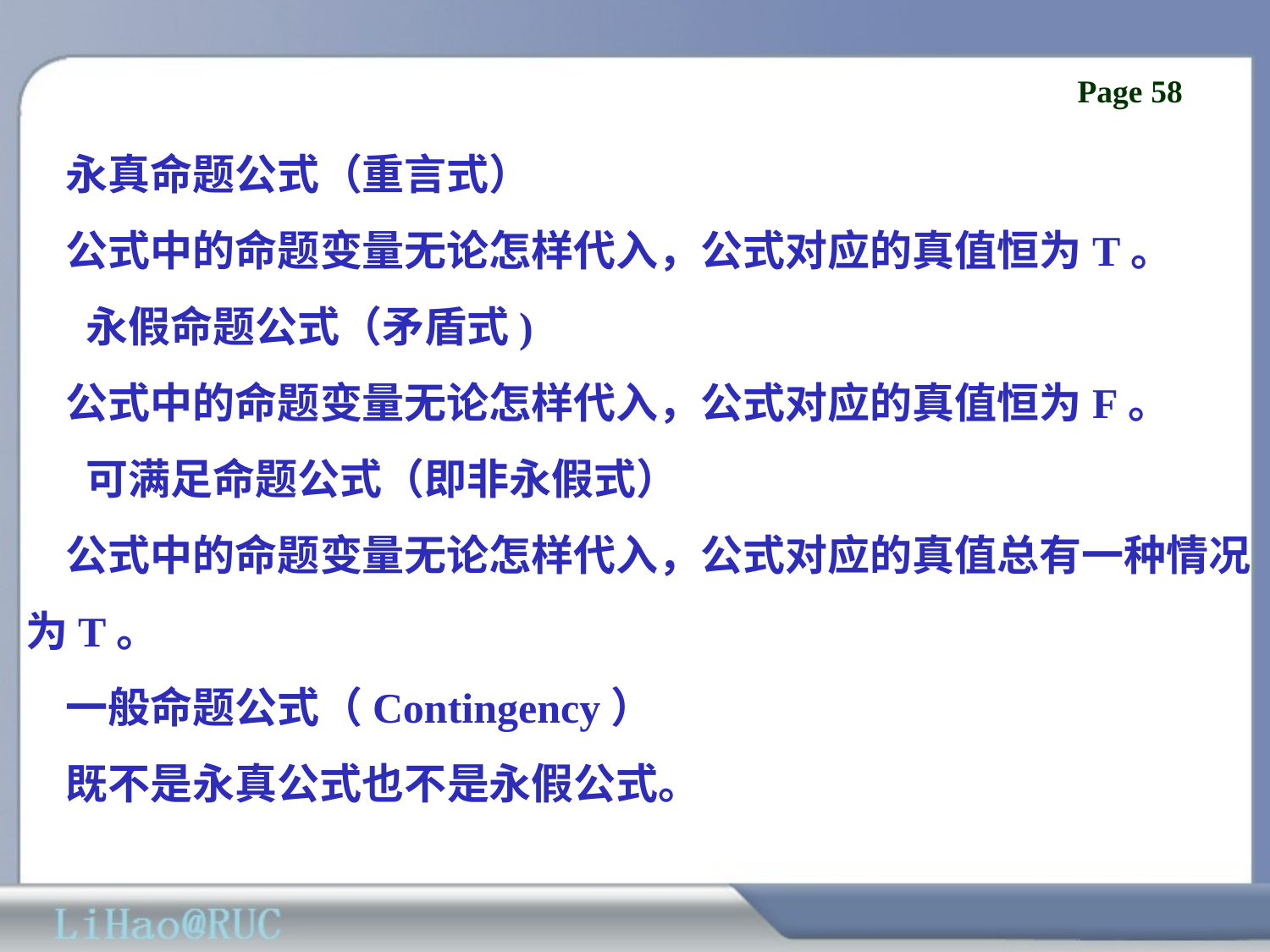

永真命题公式（重言式）
公式中的命题变量无论怎样代入，公式对应的真值恒为T。
 永假命题公式（矛盾式)
公式中的命题变量无论怎样代入，公式对应的真值恒为F。
 可满足命题公式（即非永假式）
公式中的命题变量无论怎样代入，公式对应的真值总有一种情况为T。
一般命题公式（Contingency）
既不是永真公式也不是永假公式。